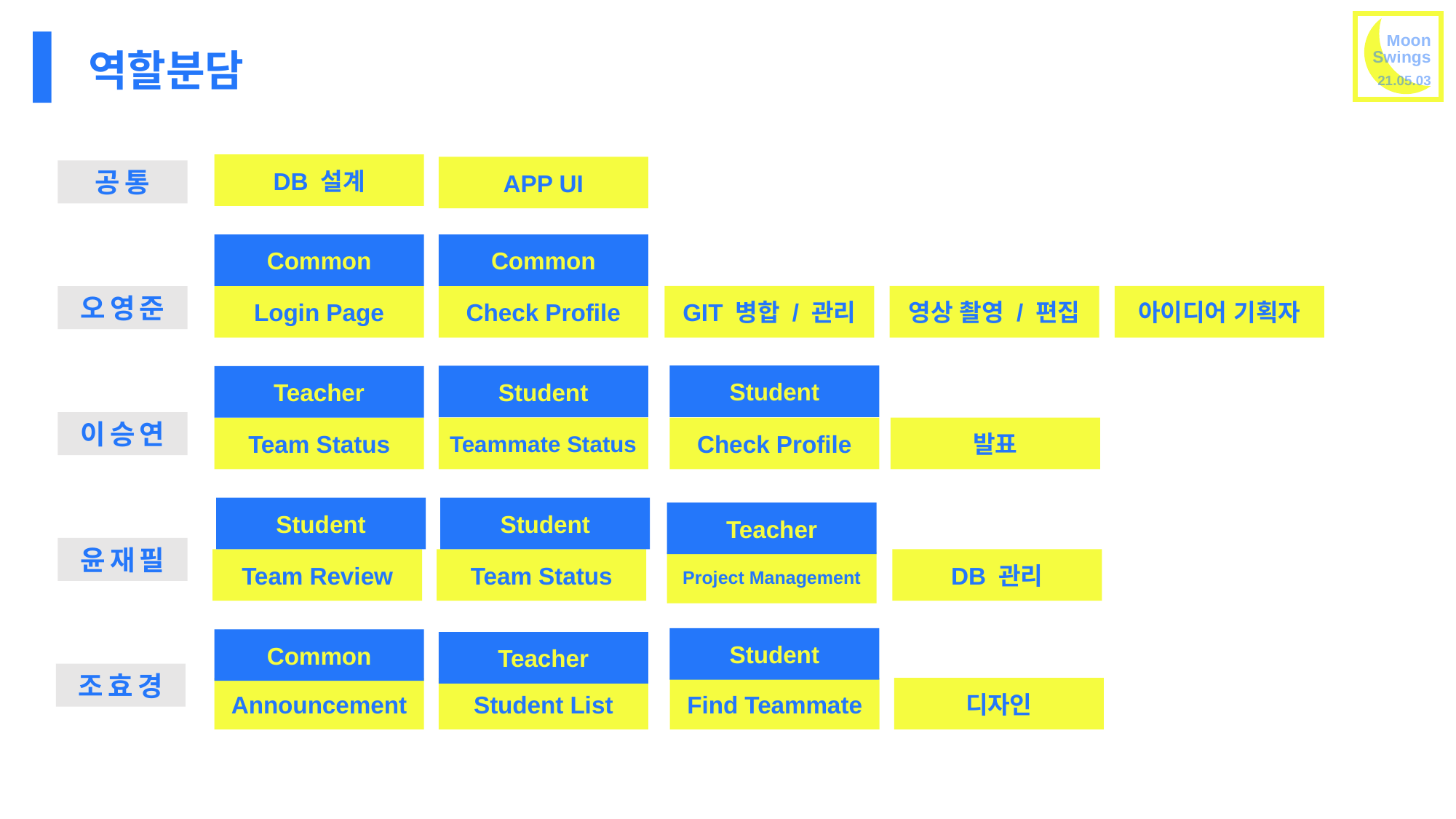

# 역할분담
DB 설계
APP UI
공통
Common
Common
Login Page
Check Profile
GIT 병합 / 관리
영상 촬영 / 편집
아이디어 기획자
오영준
Student
Student
Teacher
이승연
Team Status
Teammate Status
Check Profile
발표
Student
Student
Teacher
윤재필
Team Review
Team Status
DB 관리
Project Management
Student
Common
Teacher
조효경
Announcement
Student List
Find Teammate
디자인